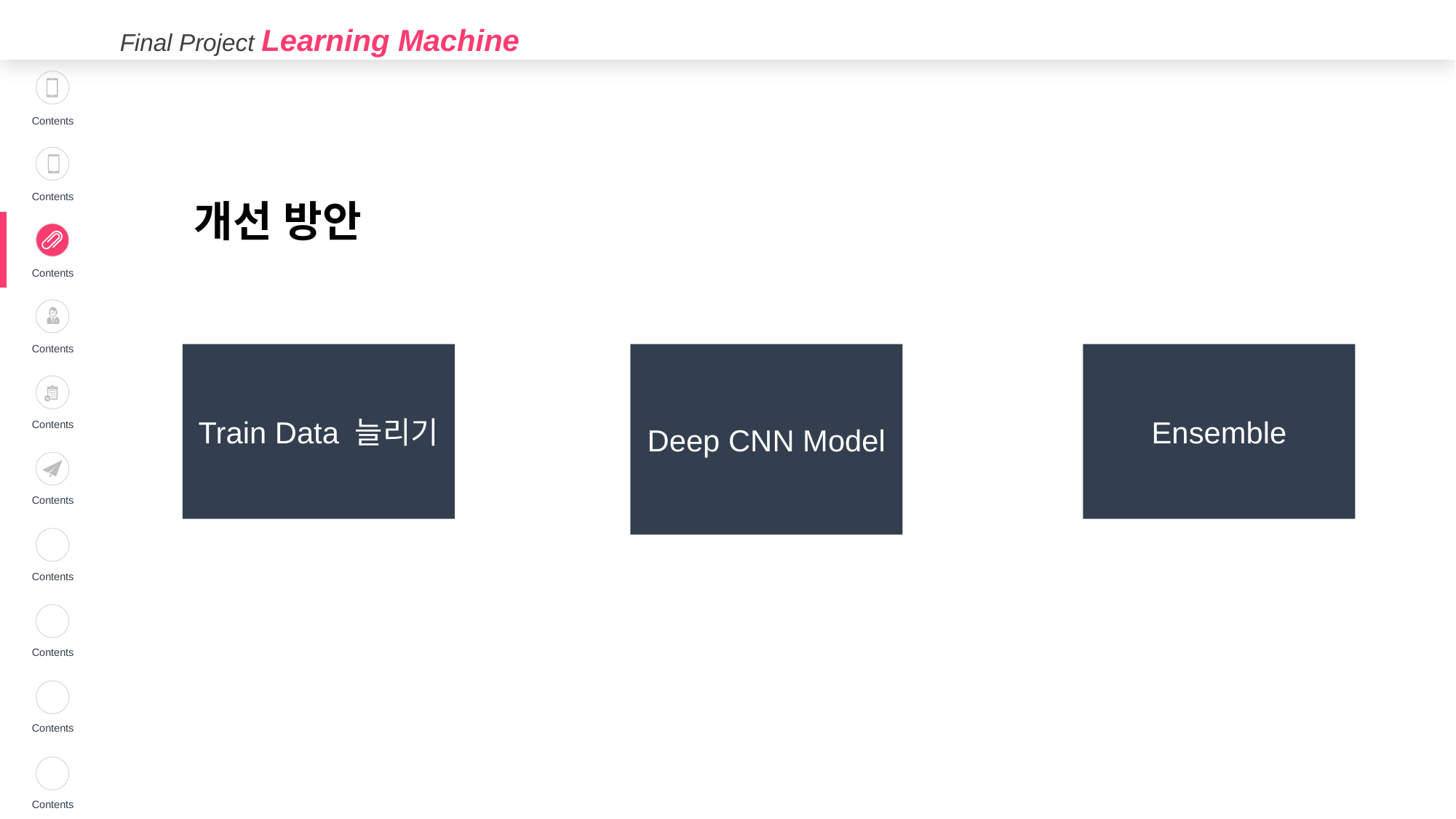

Final Project Learning Machine
|  | Contents |
| --- | --- |
|  | Contents |
|  | Contents |
|  | Contents |
|  | Contents |
|  | Contents |
|  | Contents |
|  | Contents |
|  | Contents |
|  | Contents |

개선 방안

Train Data 늘리기
Deep CNN Model
Ensemble